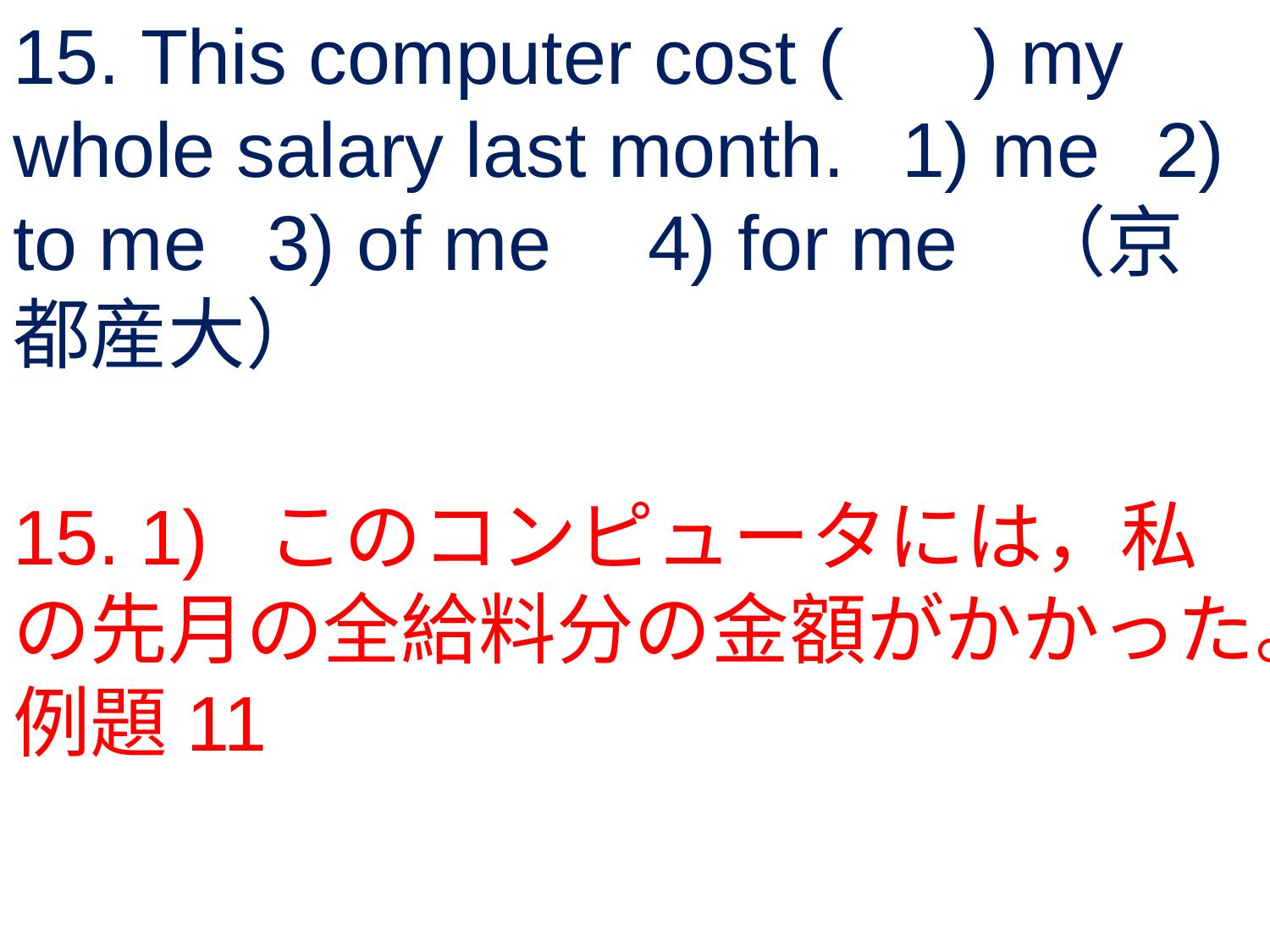

# 15. This computer cost (      ) my whole salary last month.	1) me	2) to me	3) of me	4) for me	（京都産大）
15.	1) 	このコンピュータには，私の先月の全給料分の金額がかかった。例題11